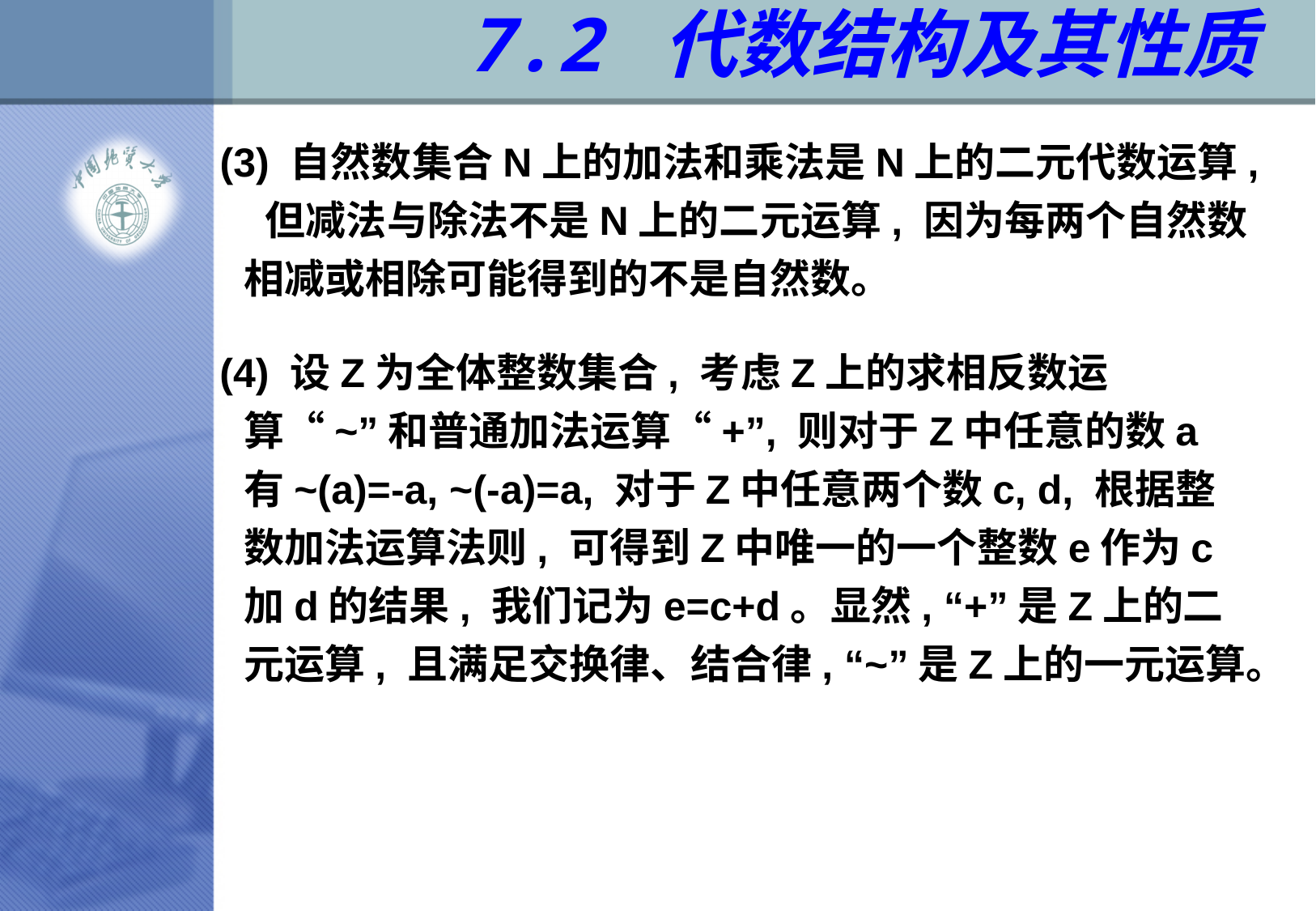

# 7.2 代数结构及其性质
     (3) 自然数集合N上的加法和乘法是N上的二元代数运算, 但减法与除法不是N上的二元运算, 因为每两个自然数相减或相除可能得到的不是自然数。

     (4) 设Z为全体整数集合, 考虑Z上的求相反数运算“~”和普通加法运算“+”, 则对于Z中任意的数a有~(a)=-a, ~(-a)=a, 对于Z中任意两个数c, d, 根据整数加法运算法则, 可得到Z中唯一的一个整数e作为c加d的结果, 我们记为e=c+d。显然, “+”是Z上的二元运算, 且满足交换律、结合律, “~”是Z上的一元运算。